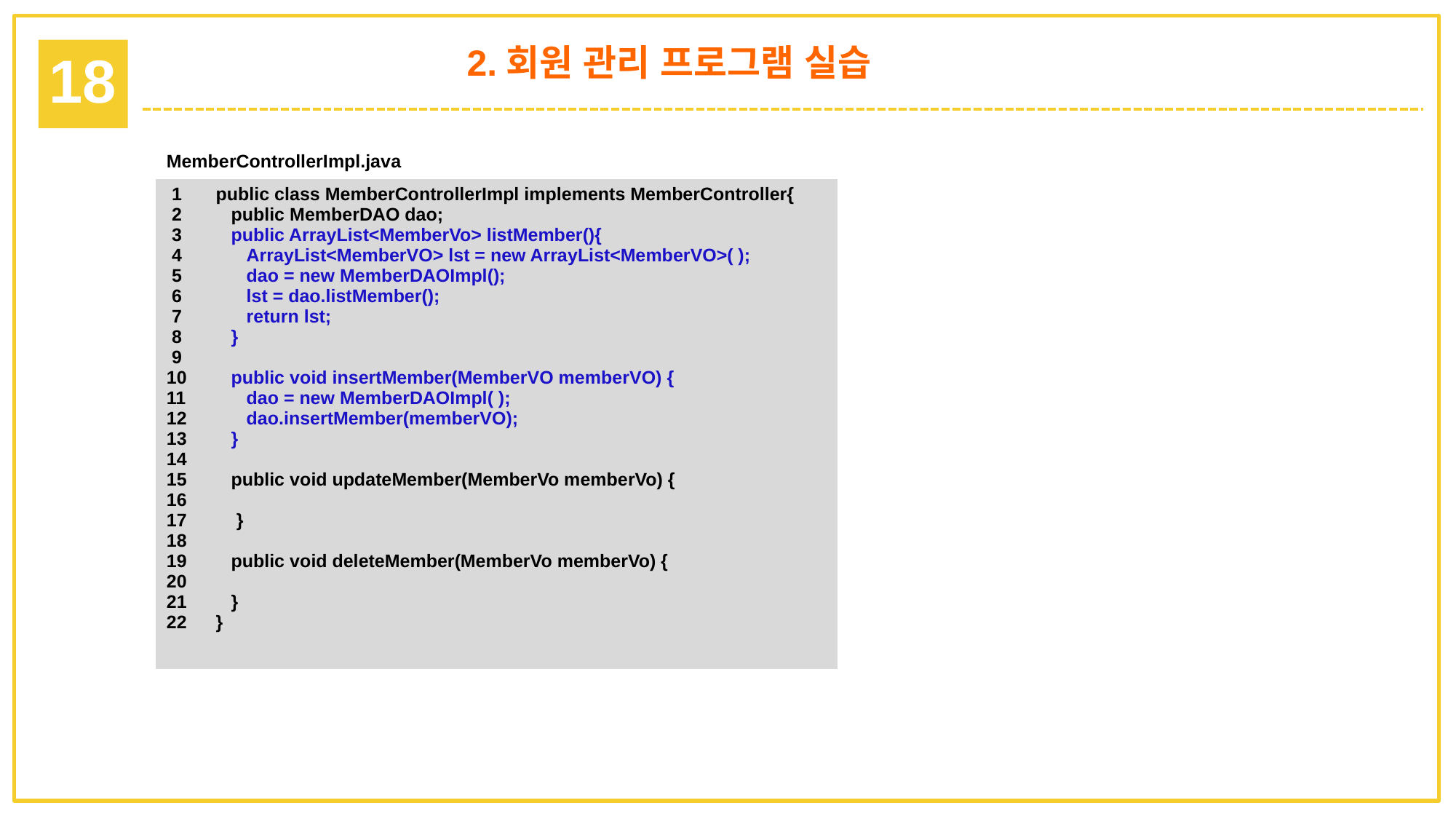

2.회원 관리 프로그램 실습
18

| MemberControllerImpl.java |  |
| --- | --- |
| 1 2 3 4 5 6 7 8 9 10 11 12 13 14 15 16 17 18 19 20 21 22 | public class MemberControllerImpl implements MemberController{ public MemberDAO dao; public ArrayList<MemberVo> listMember(){ ArrayList<MemberVO> lst = new ArrayList<MemberVO>( ); dao = new MemberDAOImpl(); lst = dao.listMember(); return lst; } public void insertMember(MemberVO memberVO) { dao = new MemberDAOImpl( ); dao.insertMember(memberVO); } public void updateMember(MemberVo memberVo) { } public void deleteMember(MemberVo memberVo) { } } |